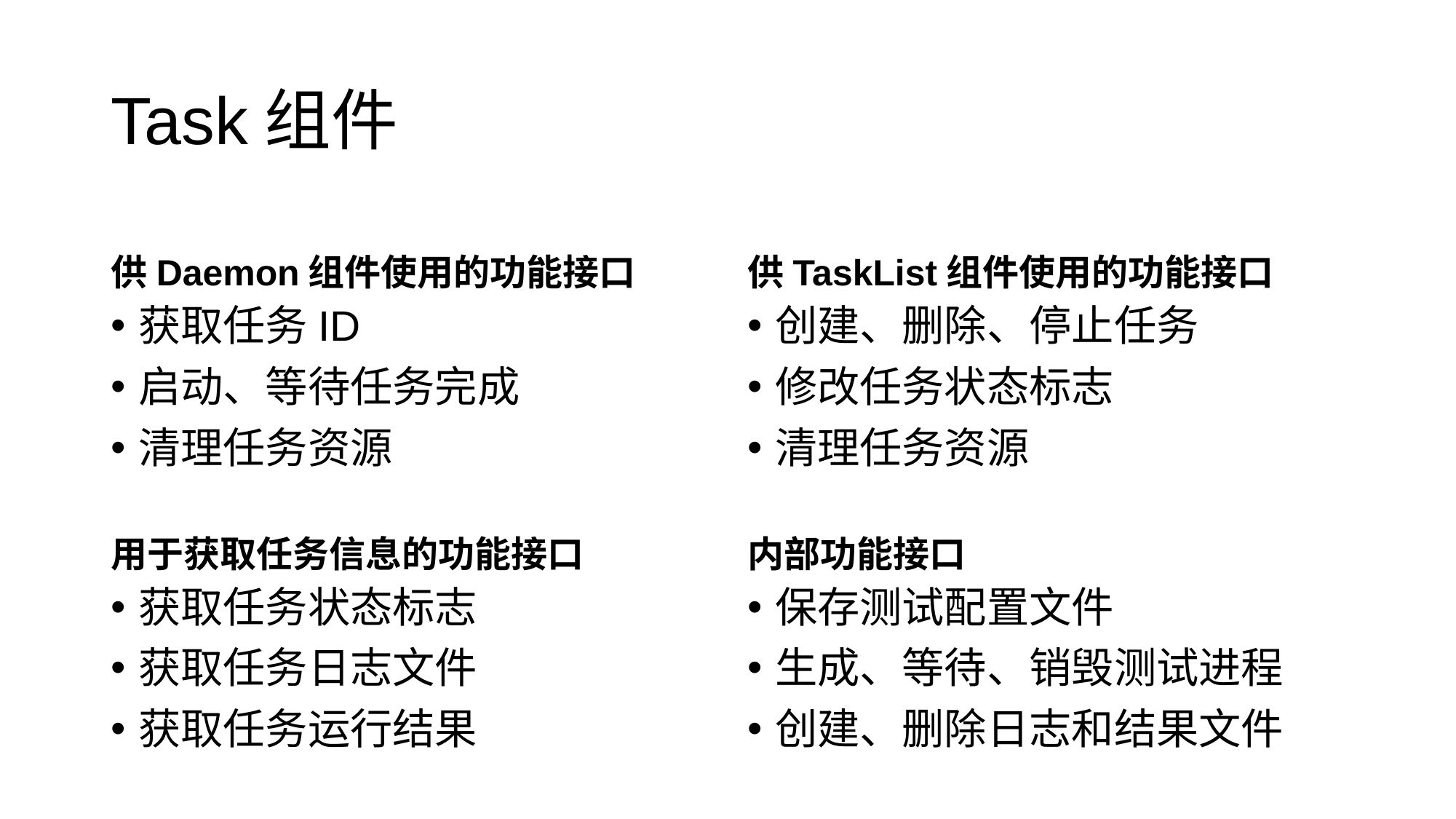

# Task组件
供Daemon组件使用的功能接口
供TaskList组件使用的功能接口
获取任务ID
启动、等待任务完成
清理任务资源
创建、删除、停止任务
修改任务状态标志
清理任务资源
用于获取任务信息的功能接口
内部功能接口
获取任务状态标志
获取任务日志文件
获取任务运行结果
保存测试配置文件
生成、等待、销毁测试进程
创建、删除日志和结果文件